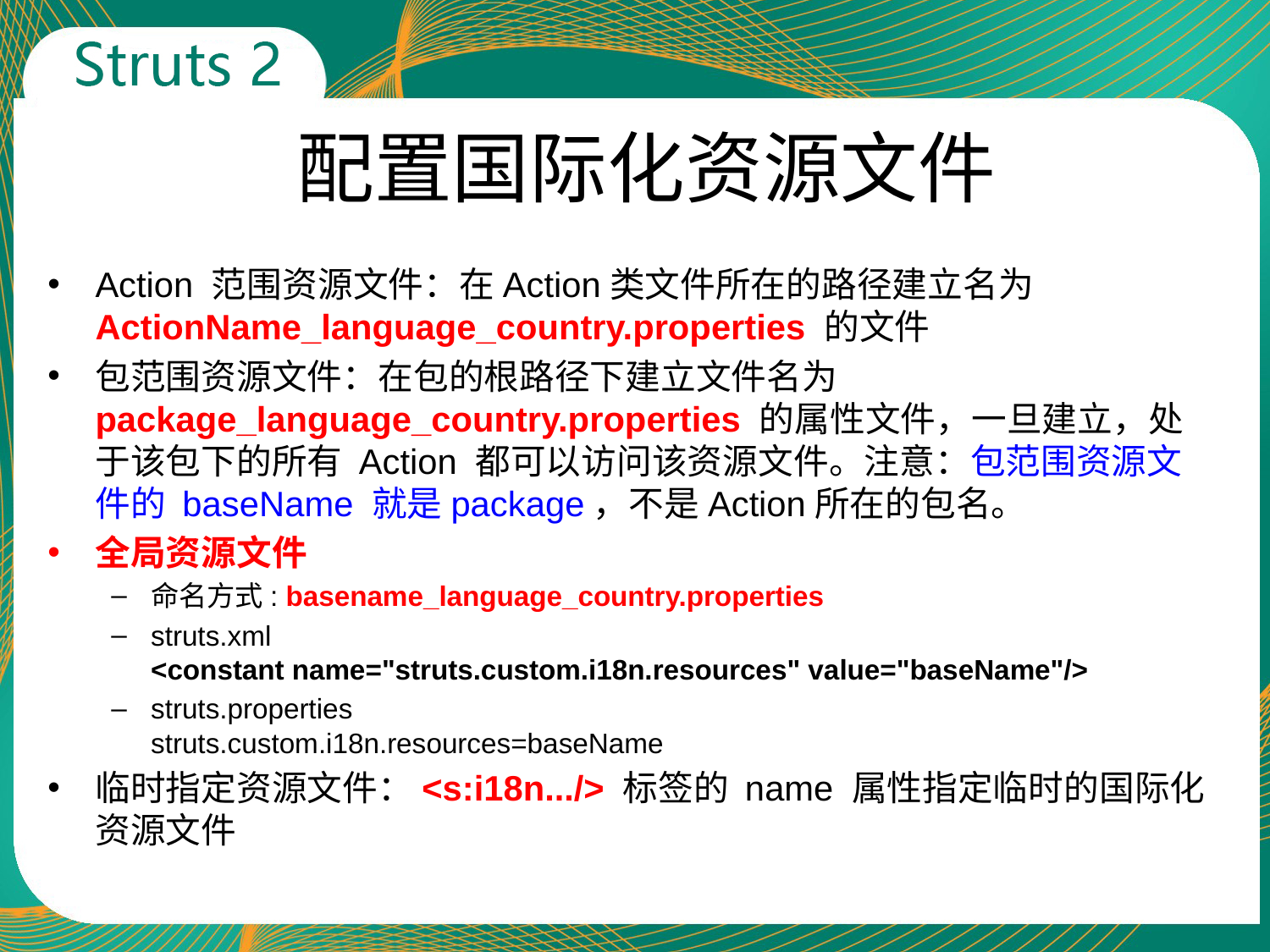

# 配置国际化资源文件
Action 范围资源文件：在Action类文件所在的路径建立名为ActionName_language_country.properties 的文件
包范围资源文件：在包的根路径下建立文件名为package_language_country.properties 的属性文件，一旦建立，处于该包下的所有 Action 都可以访问该资源文件。注意：包范围资源文件的 baseName 就是package，不是Action所在的包名。
全局资源文件
命名方式: basename_language_country.properties
struts.xml
<constant name="struts.custom.i18n.resources" value="baseName"/>
struts.properties
struts.custom.i18n.resources=baseName
临时指定资源文件：<s:i18n.../> 标签的 name 属性指定临时的国际化资源文件